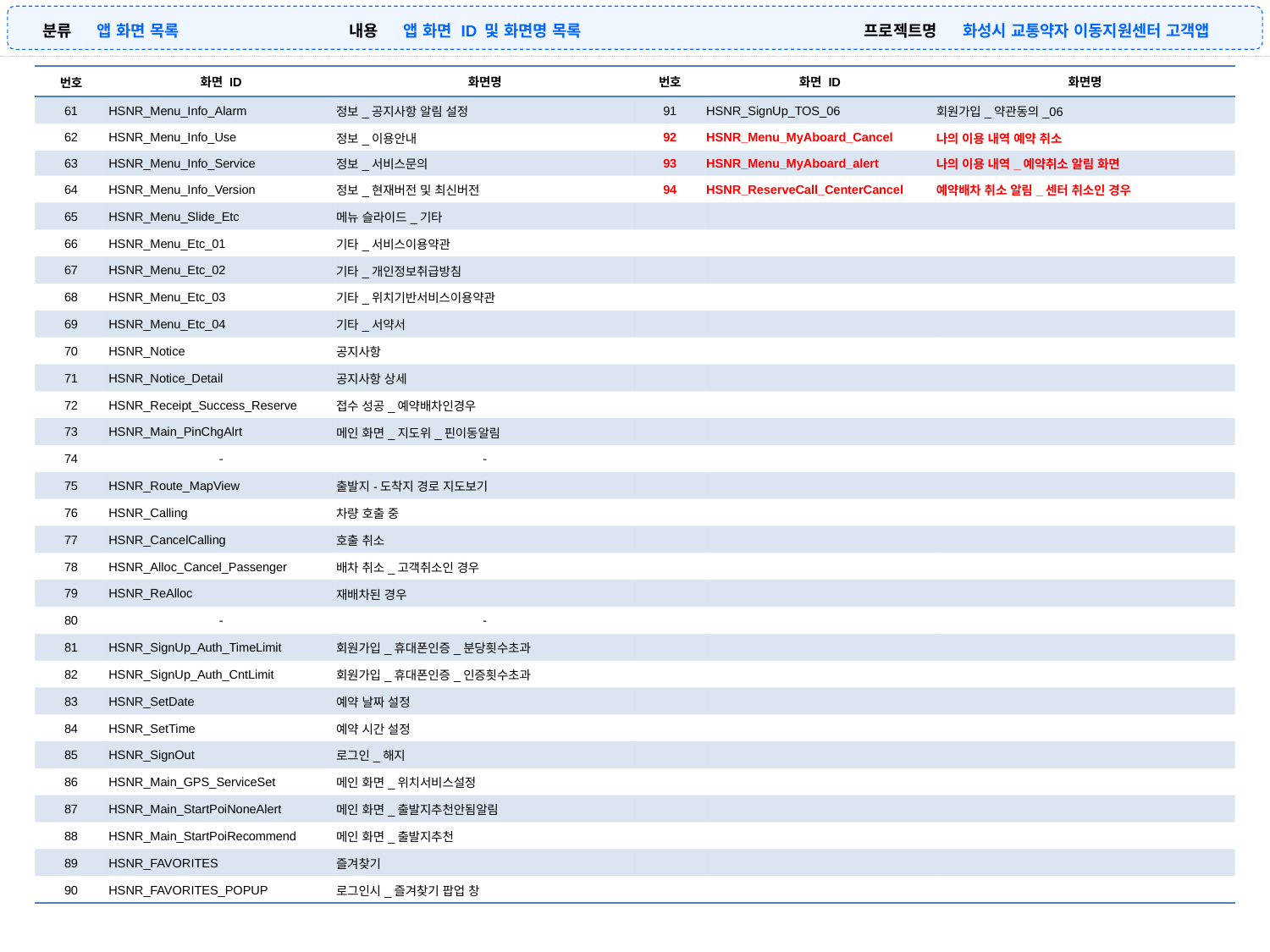

| 분류 | 앱 화면 목록 |
| --- | --- |
| 내용 | 앱 화면 ID 및 화면명 목록 |
| --- | --- |
| 프로젝트명 | 화성시 교통약자 이동지원센터 고객앱 |
| --- | --- |
| 번호 | 화면 ID | 화면명 | 번호 | 화면 ID | 화면명 |
| --- | --- | --- | --- | --- | --- |
| 61 | HSNR\_Menu\_Info\_Alarm | 정보\_공지사항 알림 설정 | 91 | HSNR\_SignUp\_TOS\_06 | 회원가입\_약관동의\_06 |
| 62 | HSNR\_Menu\_Info\_Use | 정보\_이용안내 | 92 | HSNR\_Menu\_MyAboard\_Cancel | 나의 이용 내역 예약 취소 |
| 63 | HSNR\_Menu\_Info\_Service | 정보\_서비스문의 | 93 | HSNR\_Menu\_MyAboard\_alert | 나의 이용 내역\_예약취소 알림 화면 |
| 64 | HSNR\_Menu\_Info\_Version | 정보\_현재버전 및 최신버전 | 94 | HSNR\_ReserveCall\_CenterCancel | 예약배차 취소 알림\_센터 취소인 경우 |
| 65 | HSNR\_Menu\_Slide\_Etc | 메뉴 슬라이드\_기타 |  |  |  |
| 66 | HSNR\_Menu\_Etc\_01 | 기타\_서비스이용약관 |  |  |  |
| 67 | HSNR\_Menu\_Etc\_02 | 기타\_개인정보취급방침 |  |  |  |
| 68 | HSNR\_Menu\_Etc\_03 | 기타\_위치기반서비스이용약관 |  |  |  |
| 69 | HSNR\_Menu\_Etc\_04 | 기타\_서약서 |  |  |  |
| 70 | HSNR\_Notice | 공지사항 |  |  |  |
| 71 | HSNR\_Notice\_Detail | 공지사항 상세 |  |  |  |
| 72 | HSNR\_Receipt\_Success\_Reserve | 접수 성공\_예약배차인경우 |  |  |  |
| 73 | HSNR\_Main\_PinChgAlrt | 메인 화면\_지도위\_핀이동알림 |  |  |  |
| 74 | - | - |  |  |  |
| 75 | HSNR\_Route\_MapView | 출발지-도착지 경로 지도보기 |  |  |  |
| 76 | HSNR\_Calling | 차량 호출 중 |  |  |  |
| 77 | HSNR\_CancelCalling | 호출 취소 |  |  |  |
| 78 | HSNR\_Alloc\_Cancel\_Passenger | 배차 취소\_고객취소인 경우 |  |  |  |
| 79 | HSNR\_ReAlloc | 재배차된 경우 |  |  |  |
| 80 | - | - |  |  |  |
| 81 | HSNR\_SignUp\_Auth\_TimeLimit | 회원가입\_휴대폰인증\_분당횟수초과 |  |  |  |
| 82 | HSNR\_SignUp\_Auth\_CntLimit | 회원가입\_휴대폰인증\_인증횟수초과 |  |  |  |
| 83 | HSNR\_SetDate | 예약 날짜 설정 |  |  |  |
| 84 | HSNR\_SetTime | 예약 시간 설정 |  |  |  |
| 85 | HSNR\_SignOut | 로그인\_해지 |  |  |  |
| 86 | HSNR\_Main\_GPS\_ServiceSet | 메인 화면\_위치서비스설정 |  |  |  |
| 87 | HSNR\_Main\_StartPoiNoneAlert | 메인 화면\_출발지추천안됨알림 |  |  |  |
| 88 | HSNR\_Main\_StartPoiRecommend | 메인 화면\_출발지추천 |  |  |  |
| 89 | HSNR\_FAVORITES | 즐겨찾기 |  |  |  |
| 90 | HSNR\_FAVORITES\_POPUP | 로그인시\_즐겨찾기 팝업 창 |  |  |  |